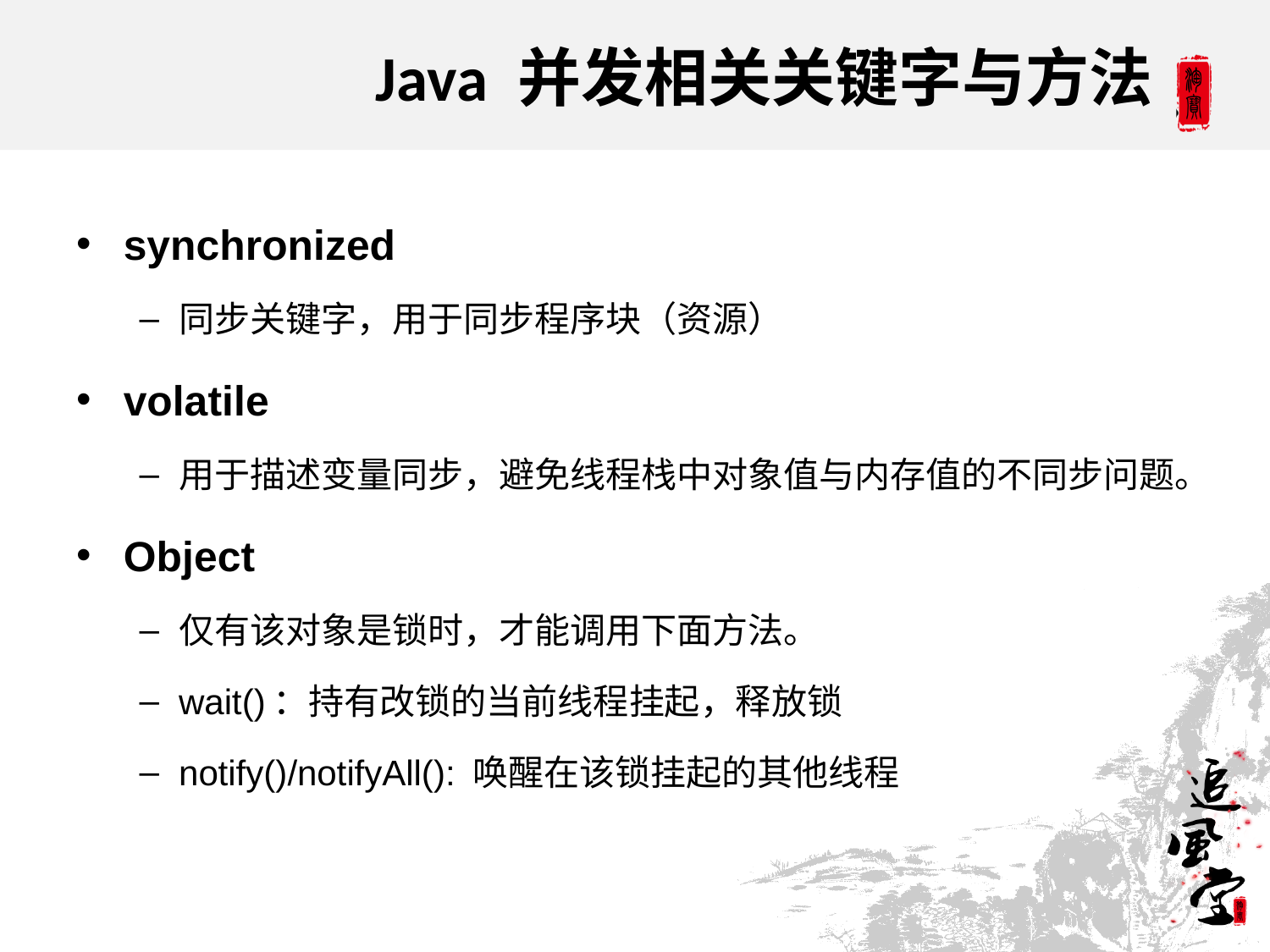

# Java 并发相关关键字与方法
synchronized
同步关键字，用于同步程序块（资源）
volatile
用于描述变量同步，避免线程栈中对象值与内存值的不同步问题。
Object
仅有该对象是锁时，才能调用下面方法。
wait()：持有改锁的当前线程挂起，释放锁
notify()/notifyAll(): 唤醒在该锁挂起的其他线程